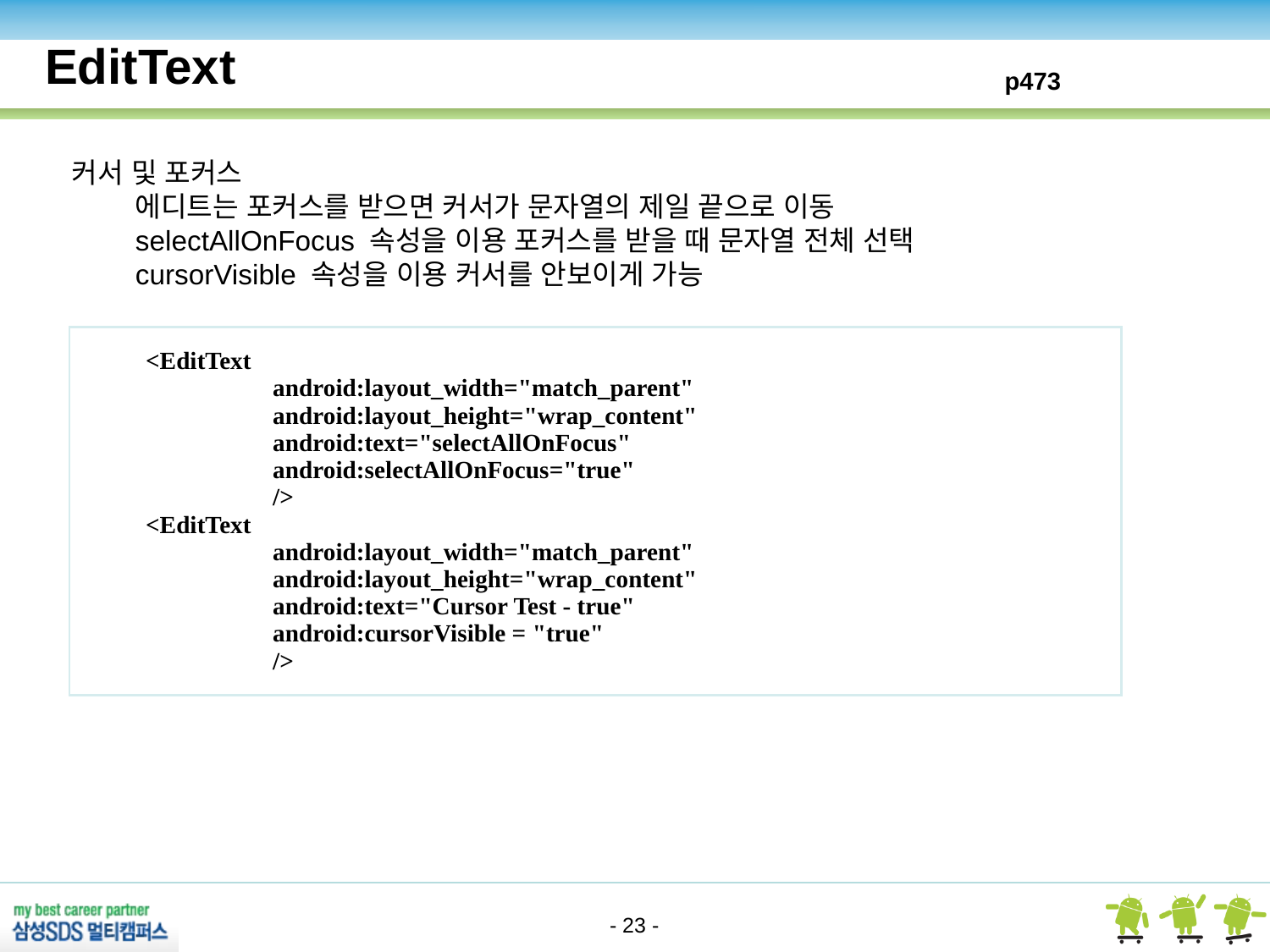

EditText
p473
커서 및 포커스
에디트는 포커스를 받으면 커서가 문자열의 제일 끝으로 이동
selectAllOnFocus 속성을 이용 포커스를 받을 때 문자열 전체 선택
cursorVisible 속성을 이용 커서를 안보이게 가능
| <EditText android:layout\_width="match\_parent" android:layout\_height="wrap\_content" android:text="selectAllOnFocus" android:selectAllOnFocus="true" /> <EditText android:layout\_width="match\_parent" android:layout\_height="wrap\_content" android:text="Cursor Test - true" android:cursorVisible = "true" /> |
| --- |
- 23 -